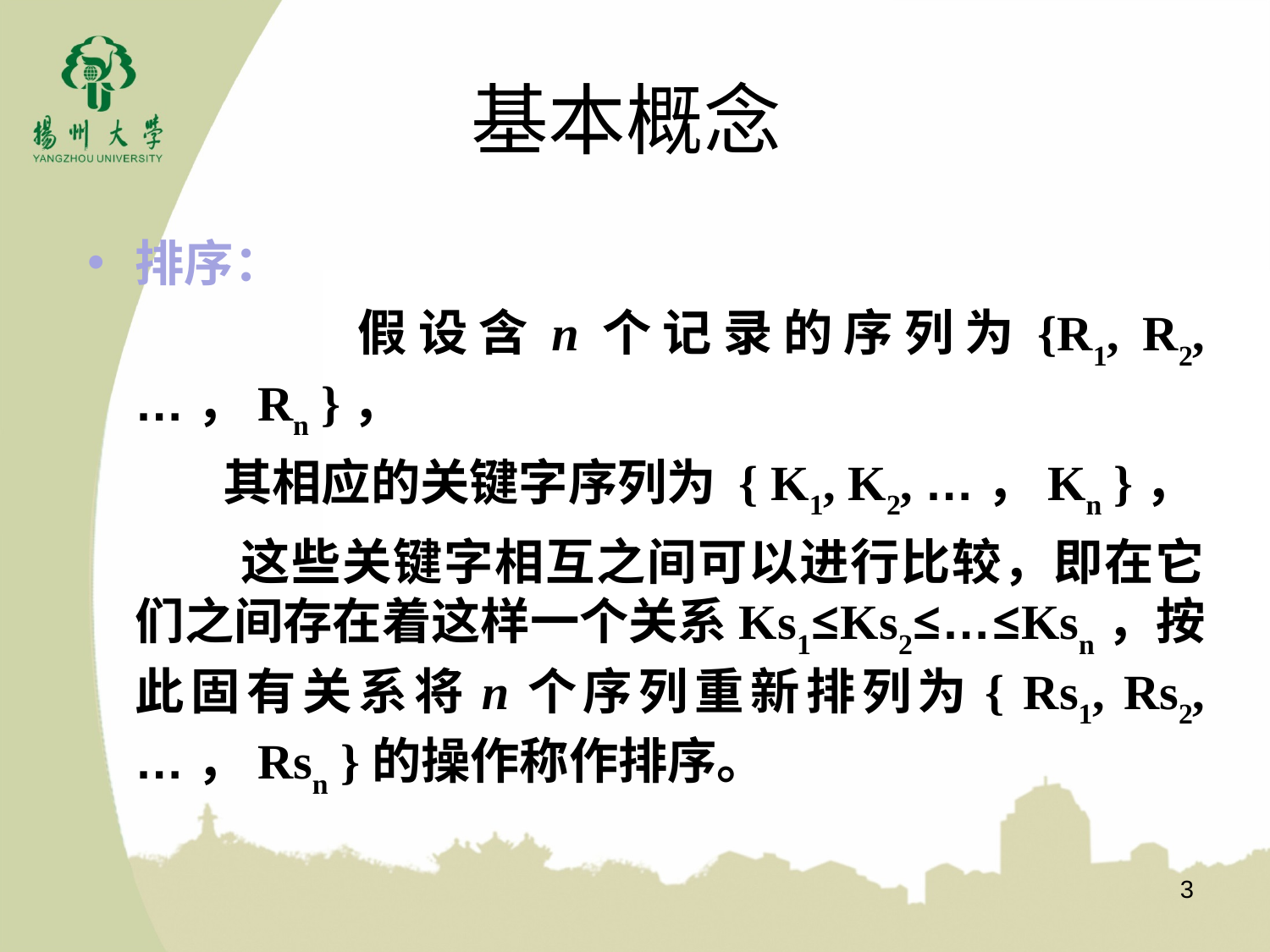

# 基本概念
排序：
           假设含n个记录的序列为{R1, R2, …，Rn }，
           其相应的关键字序列为 { K1, K2, …，Kn }，
           这些关键字相互之间可以进行比较，即在它们之间存在着这样一个关系Ks1≤Ks2≤…≤Ksn，按此固有关系将n个序列重新排列为{ Rs1, Rs2, …，Rsn }的操作称作排序。

3